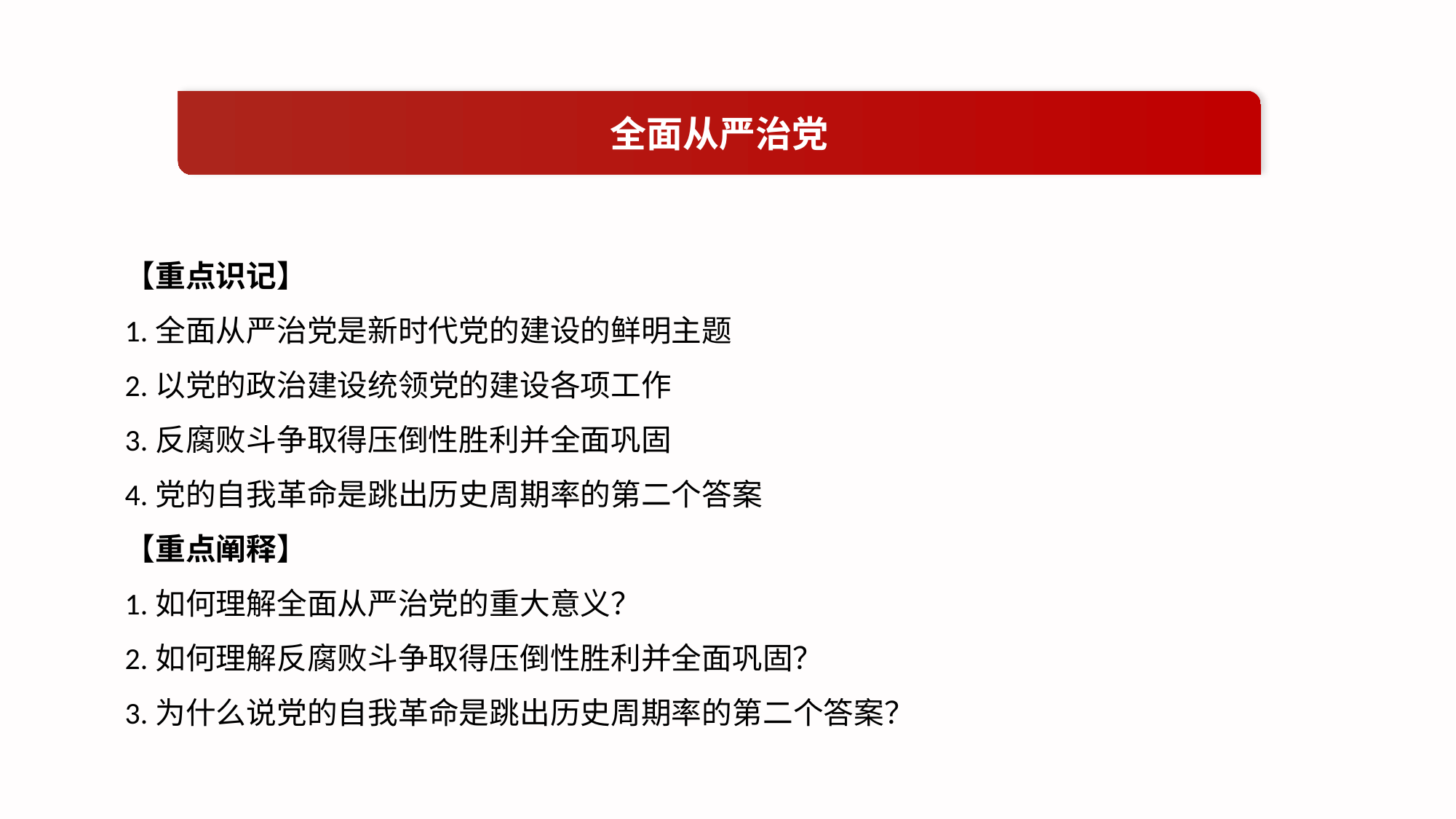

全面从严治党
【重点识记】
1.全面从严治党是新时代党的建设的鲜明主题
2.以党的政治建设统领党的建设各项工作
3.反腐败斗争取得压倒性胜利并全面巩固
4.党的自我革命是跳出历史周期率的第二个答案
【重点阐释】
1.如何理解全面从严治党的重大意义？
2.如何理解反腐败斗争取得压倒性胜利并全面巩固？
3.为什么说党的自我革命是跳出历史周期率的第二个答案？